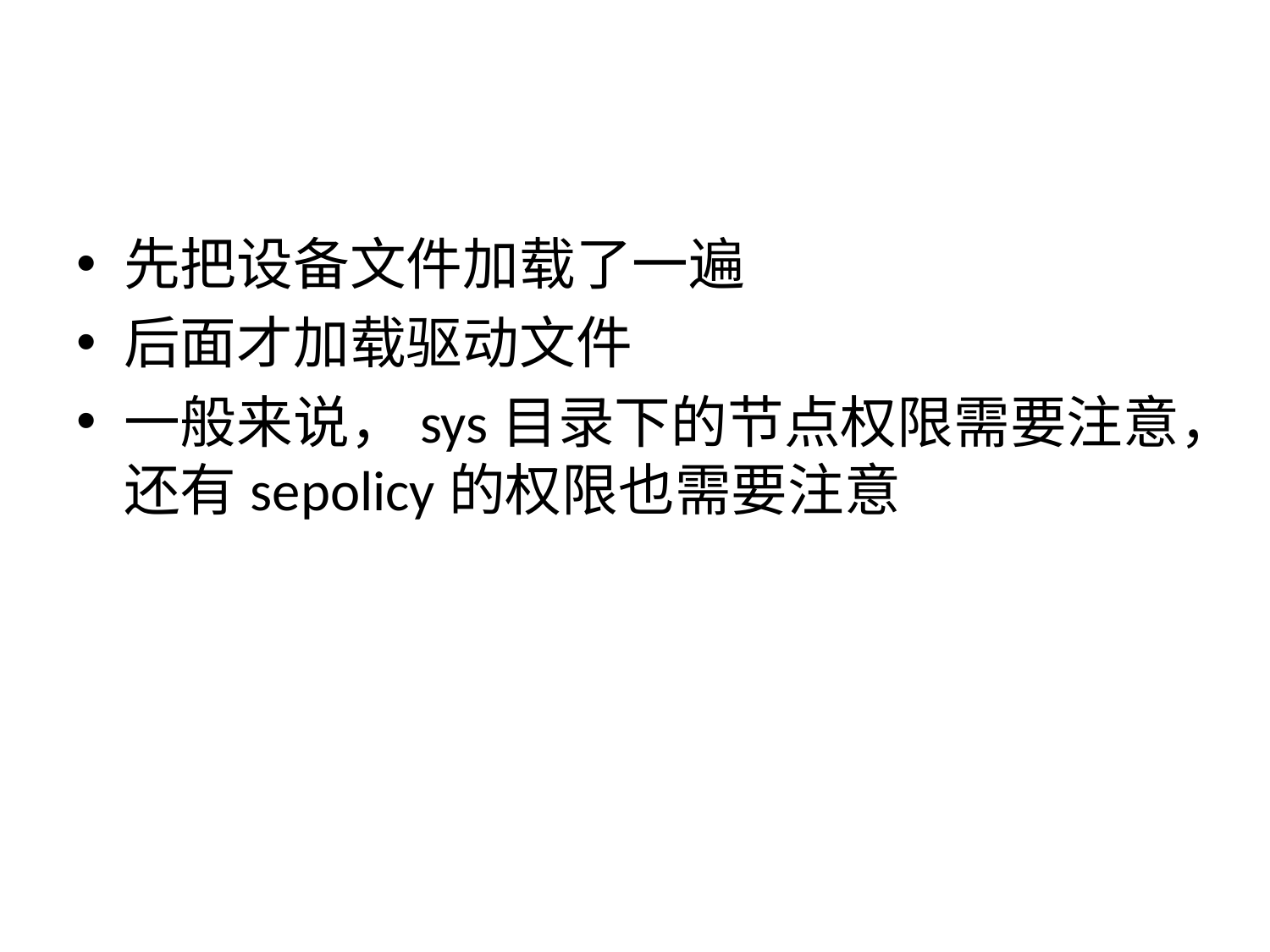

#
先把设备文件加载了一遍
后面才加载驱动文件
一般来说，sys目录下的节点权限需要注意，还有sepolicy的权限也需要注意